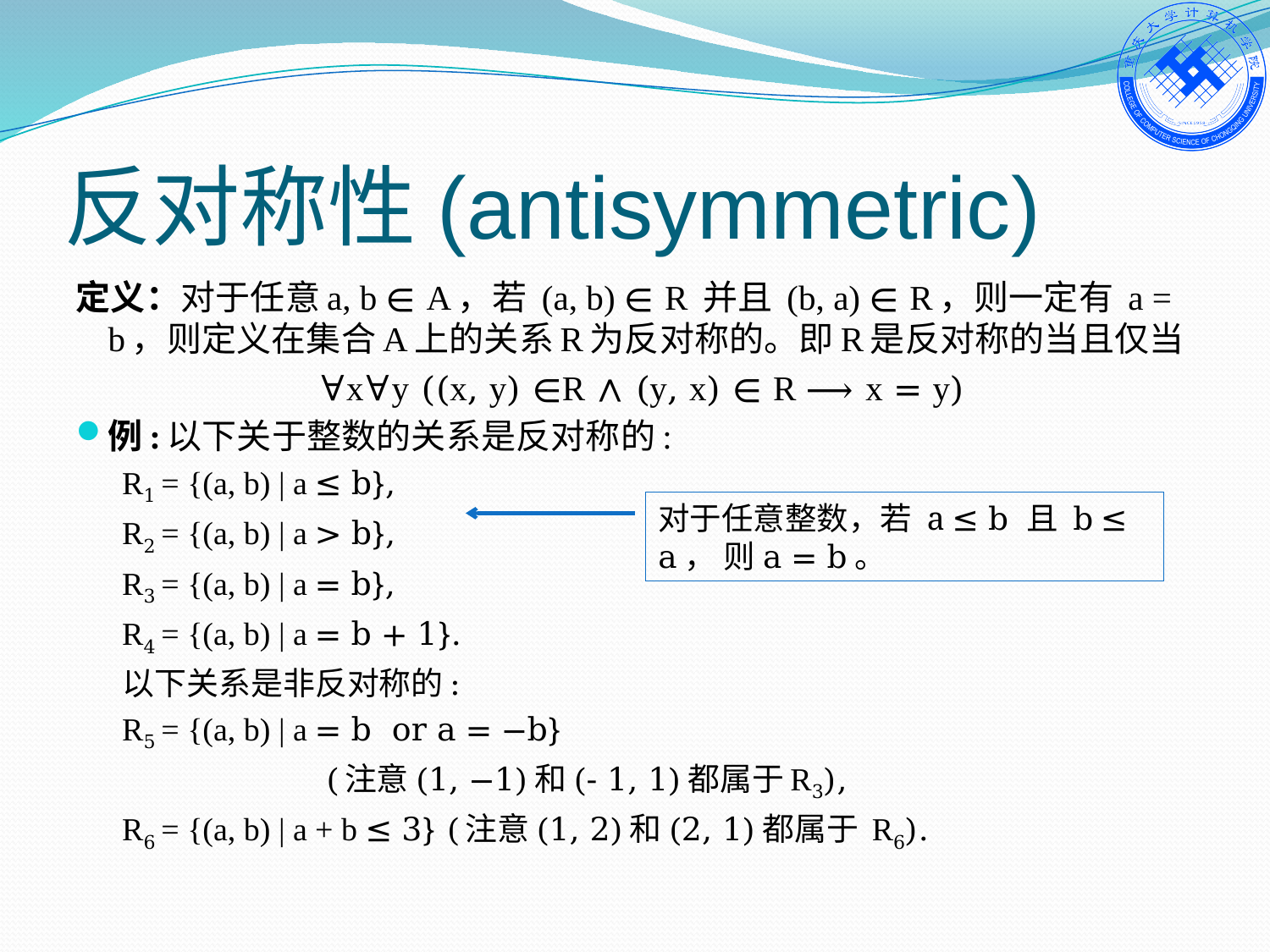

# 反对称性(antisymmetric)
定义：对于任意a, b ∊ A，若 (a, b) ∊ R 并且 (b, a) ∊ R，则一定有 a = b，则定义在集合A上的关系R为反对称的。即R是反对称的当且仅当
                            ∀x∀y ((x, y) ∊R ∧ (y, x) ∊ R ⟶ x = y)
例:以下关于整数的关系是反对称的:
R1 = {(a, b) | a ≤ b},
R2 = {(a, b) | a > b},
R3 = {(a, b) | a = b},
R4 = {(a, b) | a = b + 1}.
以下关系是非反对称的:
R5 = {(a, b) | a = b  or a = −b}
                    (注意(1, −1)和(- 1, 1)都属于R3),
R6 = {(a, b) | a + b ≤ 3} (注意(1, 2)和(2, 1)都属于 R6).
对于任意整数，若 a ≤ b 且 b ≤ a， 则a = b。